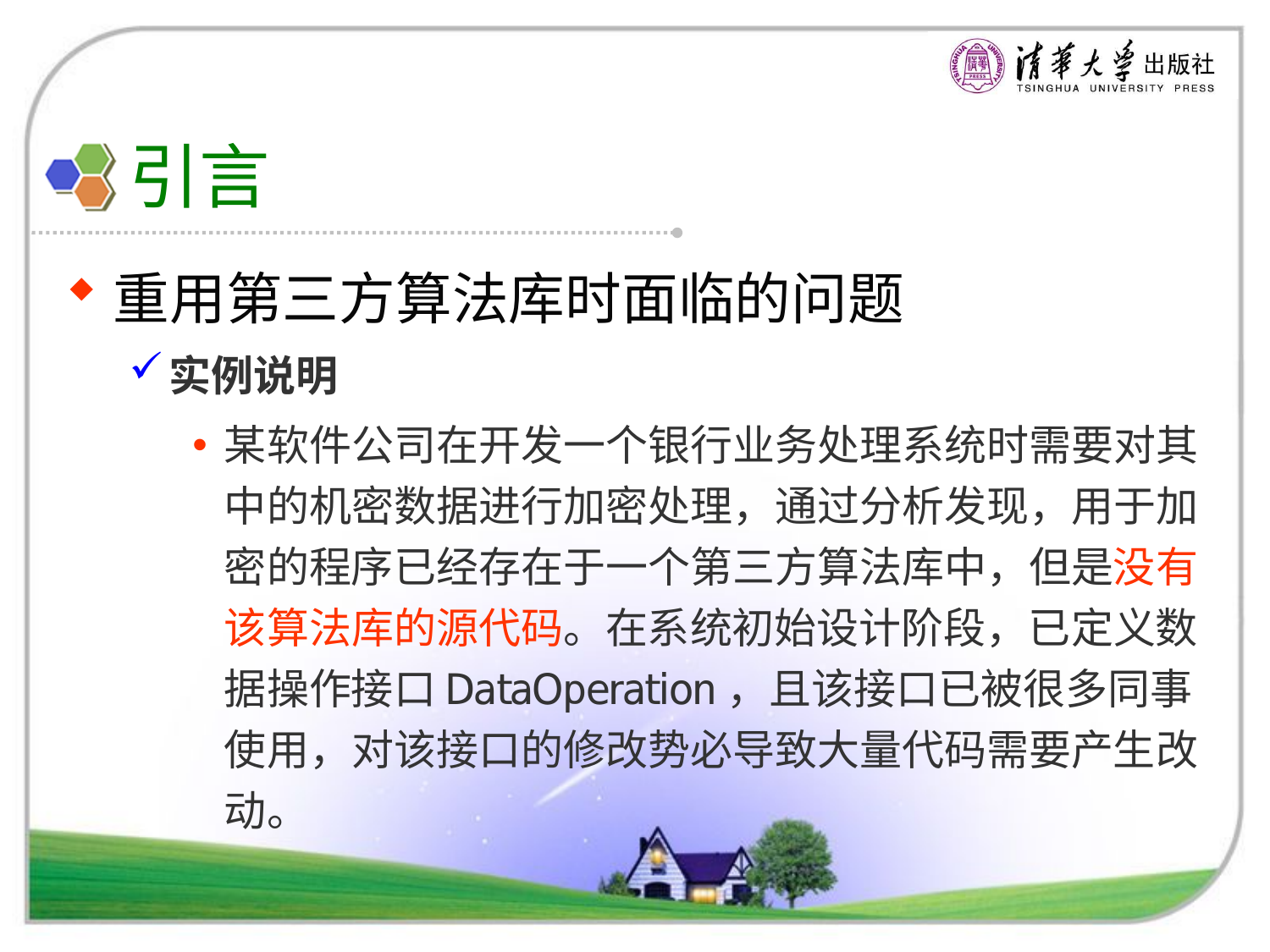

# 引言
重用第三方算法库时面临的问题
实例说明
某软件公司在开发一个银行业务处理系统时需要对其中的机密数据进行加密处理，通过分析发现，用于加密的程序已经存在于一个第三方算法库中，但是没有该算法库的源代码。在系统初始设计阶段，已定义数据操作接口DataOperation，且该接口已被很多同事使用，对该接口的修改势必导致大量代码需要产生改动。